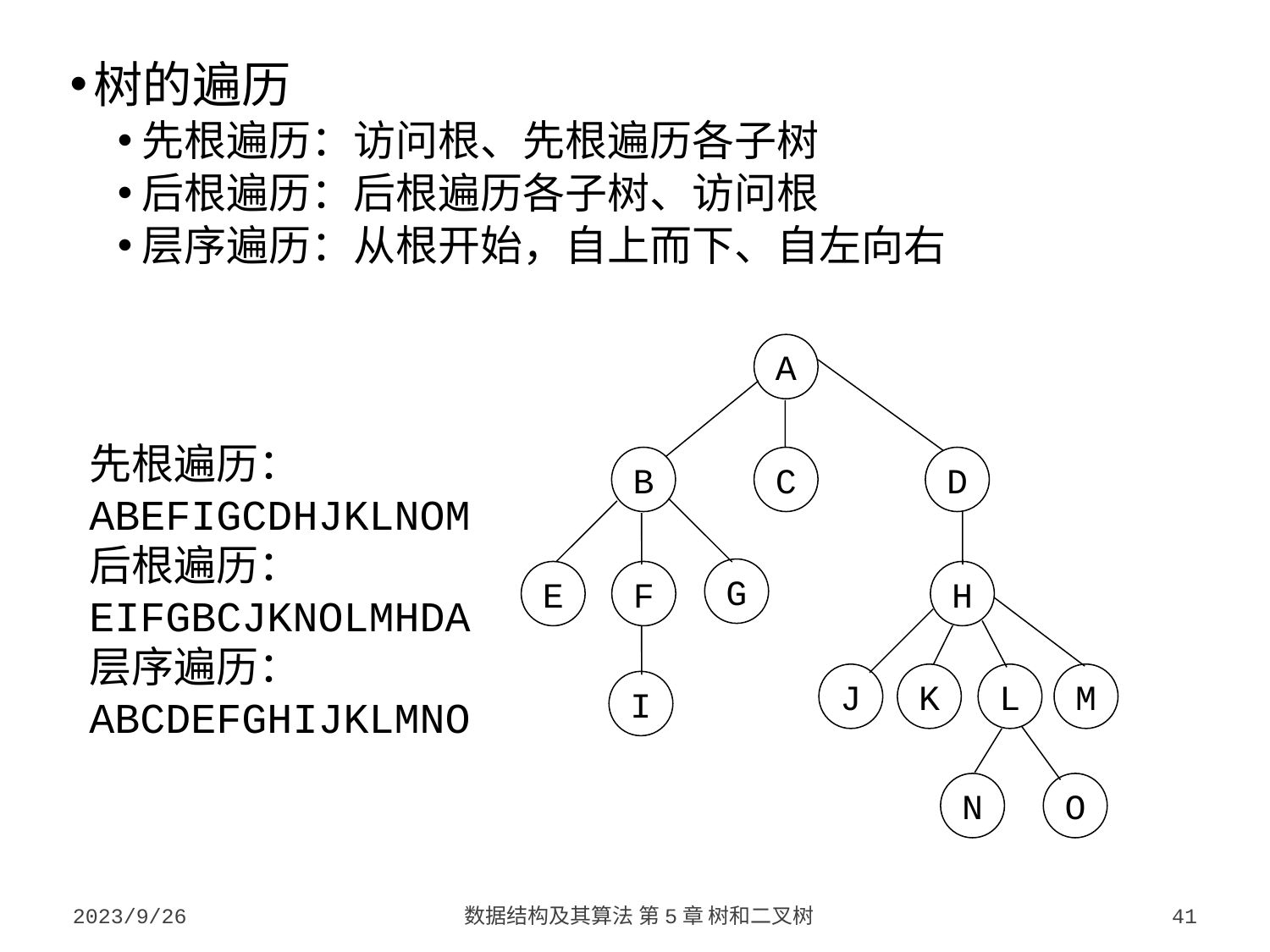

树的遍历
先根遍历：访问根、先根遍历各子树
后根遍历：后根遍历各子树、访问根
层序遍历：从根开始，自上而下、自左向右
A

B
C
D

G
E
F
H

J
K
L
M
I

N
O
先根遍历：
ABEFIGCDHJKLNOM
后根遍历：
EIFGBCJKNOLMHDA
层序遍历：
ABCDEFGHIJKLMNO
2023/9/26
数据结构及其算法 第5章 树和二叉树
41